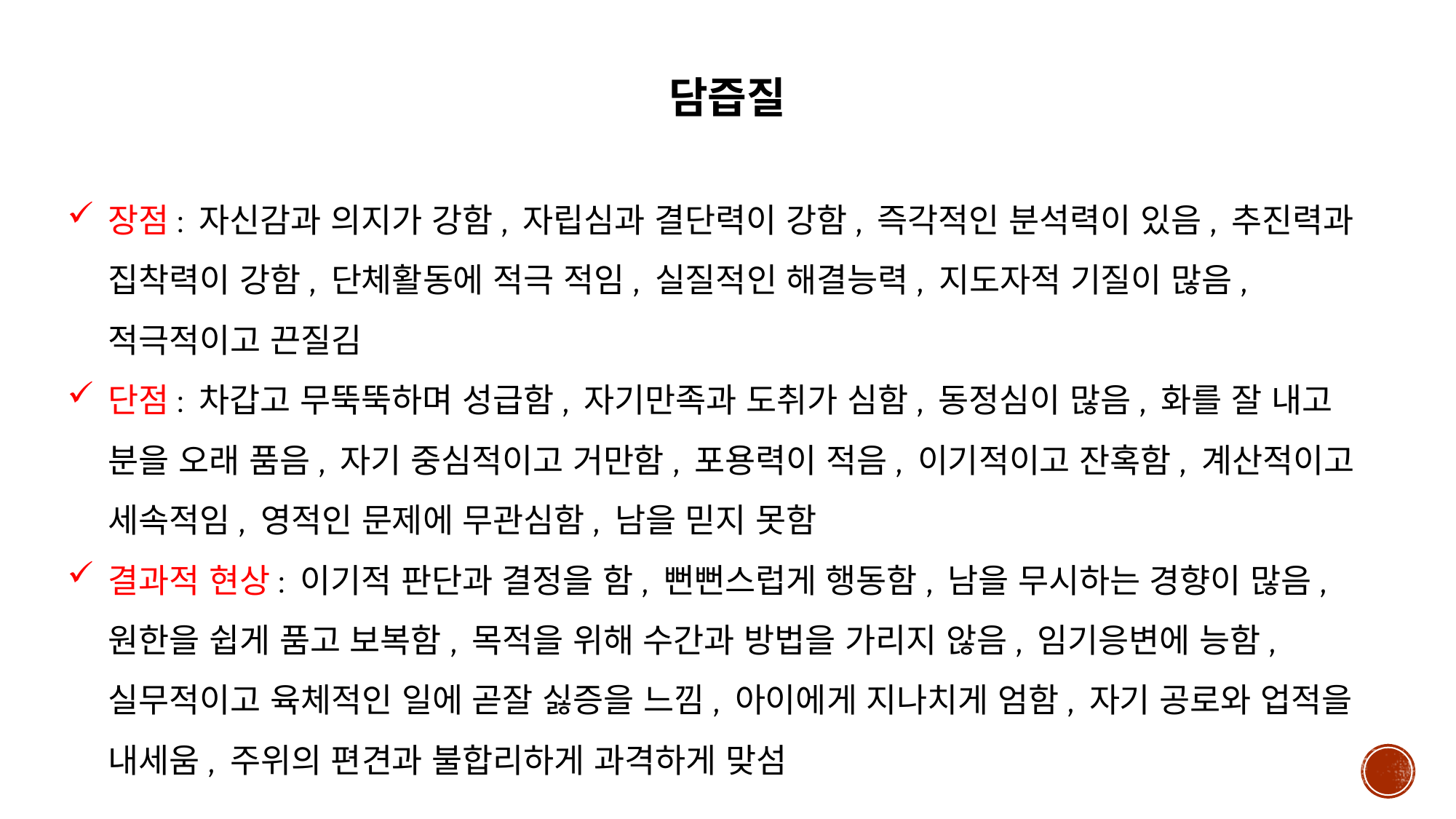

담즙질

장점: 자신감과 의지가 강함, 자립심과 결단력이 강함, 즉각적인 분석력이 있음, 추진력과 집착력이 강함, 단체활동에 적극 적임, 실질적인 해결능력, 지도자적 기질이 많음, 적극적이고 끈질김
단점: 차갑고 무뚝뚝하며 성급함, 자기만족과 도취가 심함, 동정심이 많음, 화를 잘 내고 분을 오래 품음, 자기 중심적이고 거만함, 포용력이 적음, 이기적이고 잔혹함, 계산적이고 세속적임, 영적인 문제에 무관심함, 남을 믿지 못함
결과적 현상: 이기적 판단과 결정을 함, 뻔뻔스럽게 행동함, 남을 무시하는 경향이 많음, 원한을 쉽게 품고 보복함, 목적을 위해 수간과 방법을 가리지 않음, 임기응변에 능함, 실무적이고 육체적인 일에 곧잘 싫증을 느낌, 아이에게 지나치게 엄함, 자기 공로와 업적을 내세움, 주위의 편견과 불합리하게 과격하게 맞섬